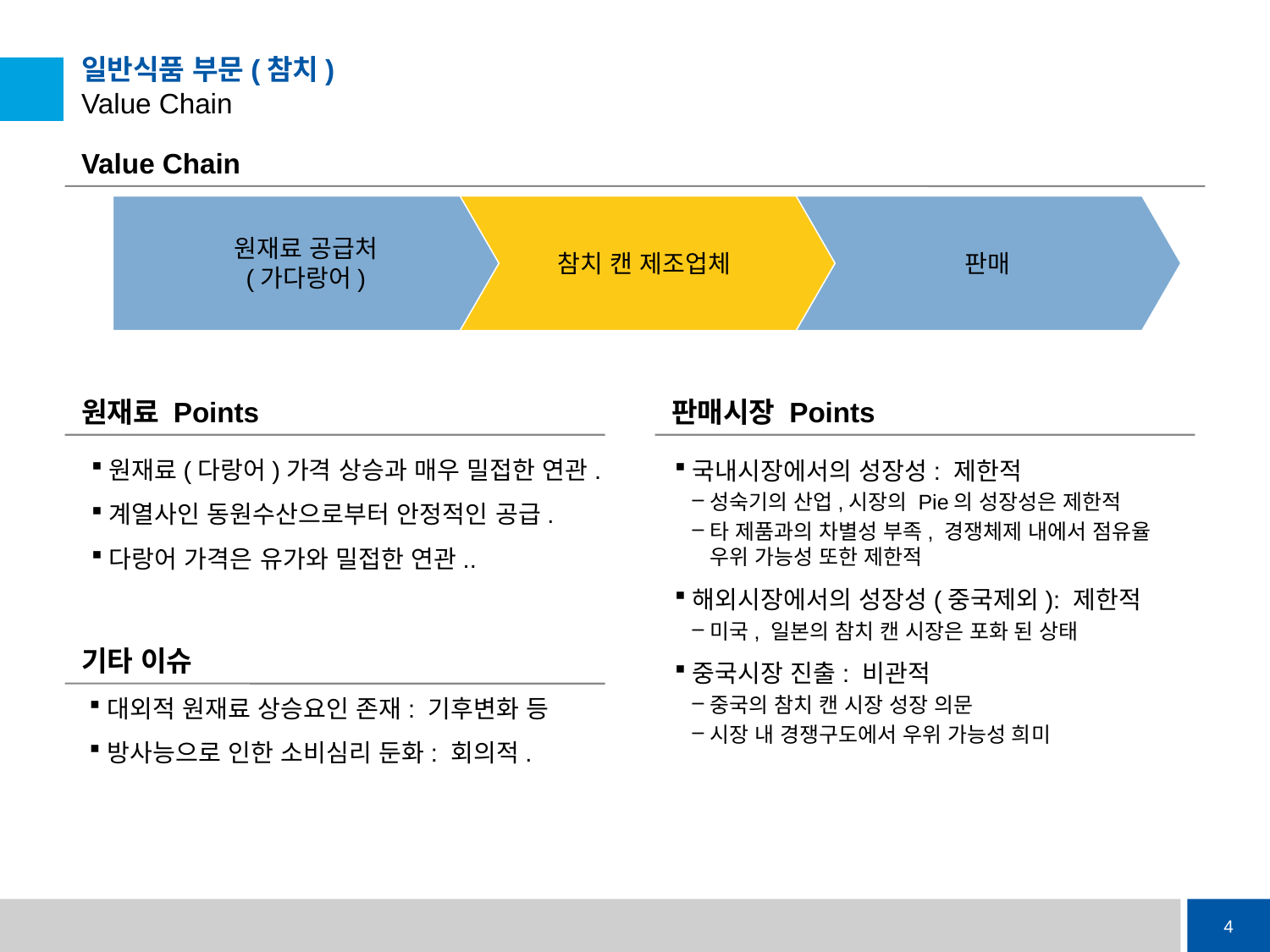

# 일반식품 부문(참치) Value Chain
Value Chain

원재료 공급처
(가다랑어)
참치 캔 제조업체
판매
원재료 Points
판매시장 Points

원재료(다랑어)가격 상승과 매우 밀접한 연관.
계열사인 동원수산으로부터 안정적인 공급.
다랑어 가격은 유가와 밀접한 연관..
국내시장에서의 성장성: 제한적
성숙기의 산업,시장의 Pie의 성장성은 제한적
타 제품과의 차별성 부족, 경쟁체제 내에서 점유율 우위 가능성 또한 제한적
해외시장에서의 성장성(중국제외): 제한적
미국, 일본의 참치 캔 시장은 포화 된 상태
중국시장 진출: 비관적
중국의 참치 캔 시장 성장 의문
시장 내 경쟁구도에서 우위 가능성 희미
기타 이슈

대외적 원재료 상승요인 존재: 기후변화 등
방사능으로 인한 소비심리 둔화: 회의적.